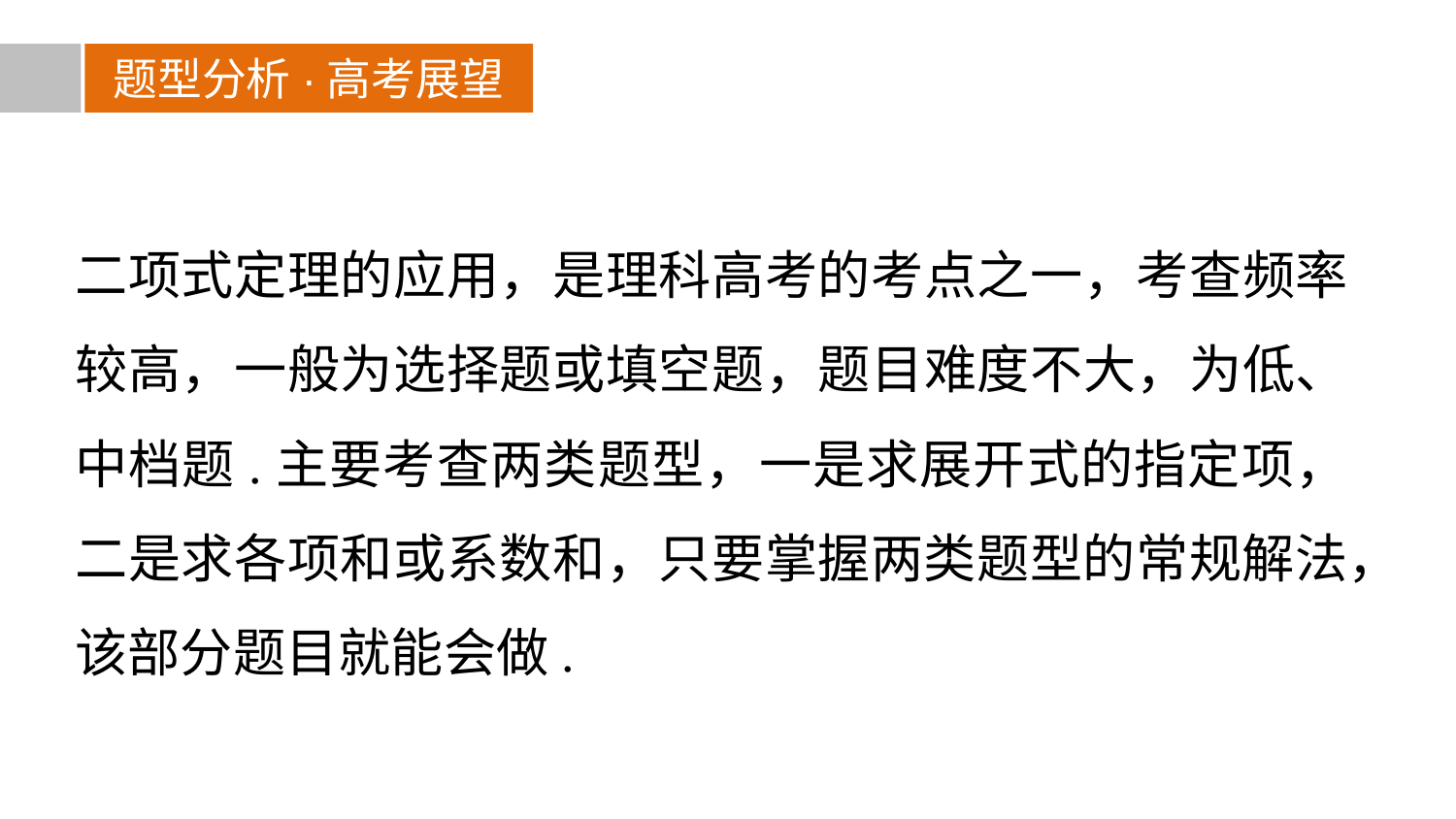

题型分析·高考展望
二项式定理的应用，是理科高考的考点之一，考查频率较高，一般为选择题或填空题，题目难度不大，为低、中档题.主要考查两类题型，一是求展开式的指定项，二是求各项和或系数和，只要掌握两类题型的常规解法，该部分题目就能会做.